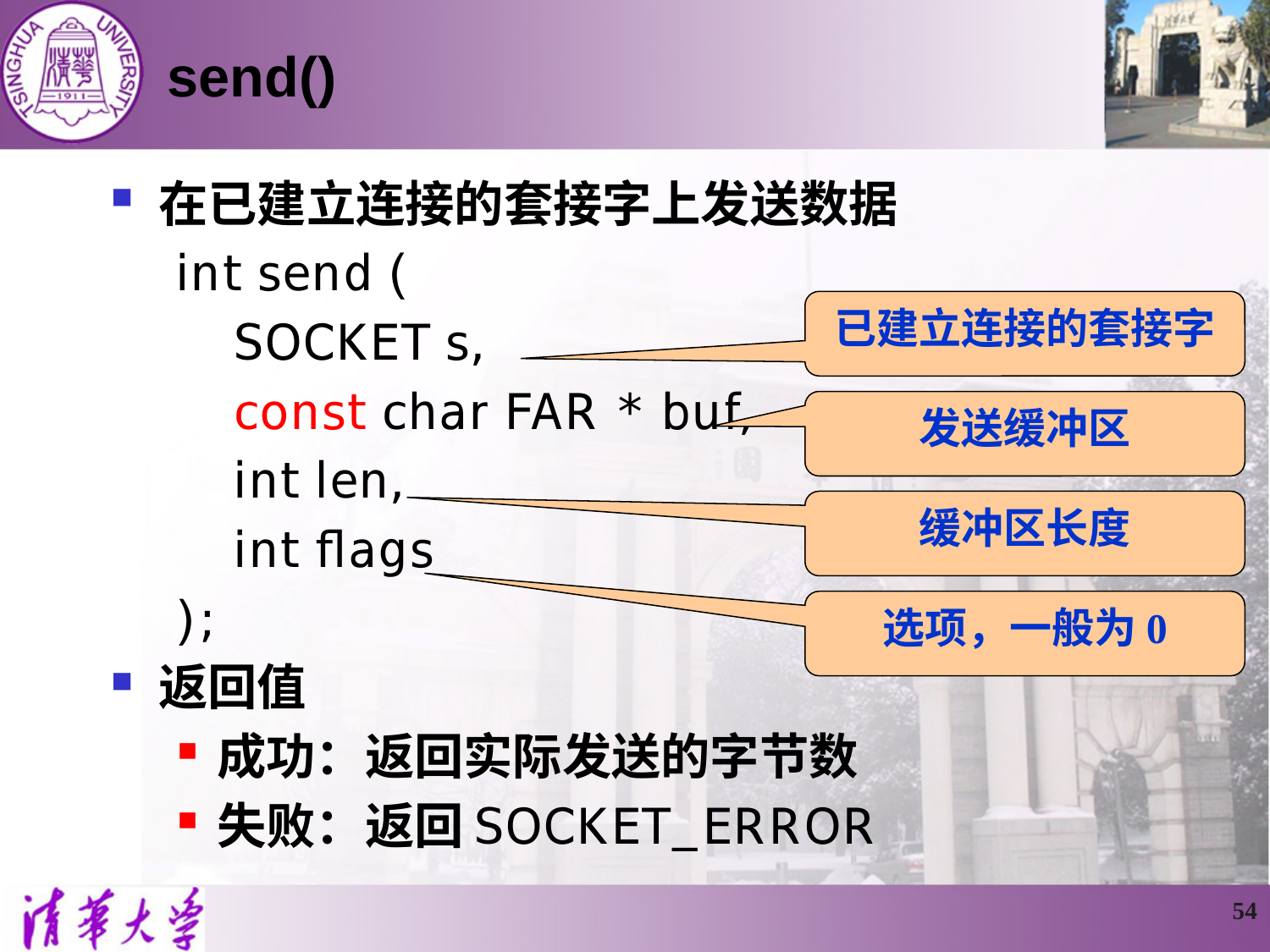

# send()
在已建立连接的套接字上发送数据
int send (
    SOCKET s,
    const char FAR * buf,
    int len,
    int flags
);
返回值
成功：返回实际发送的字节数
失败：返回SOCKET_ERROR
已建立连接的套接字
发送缓冲区
缓冲区长度
选项，一般为0
54